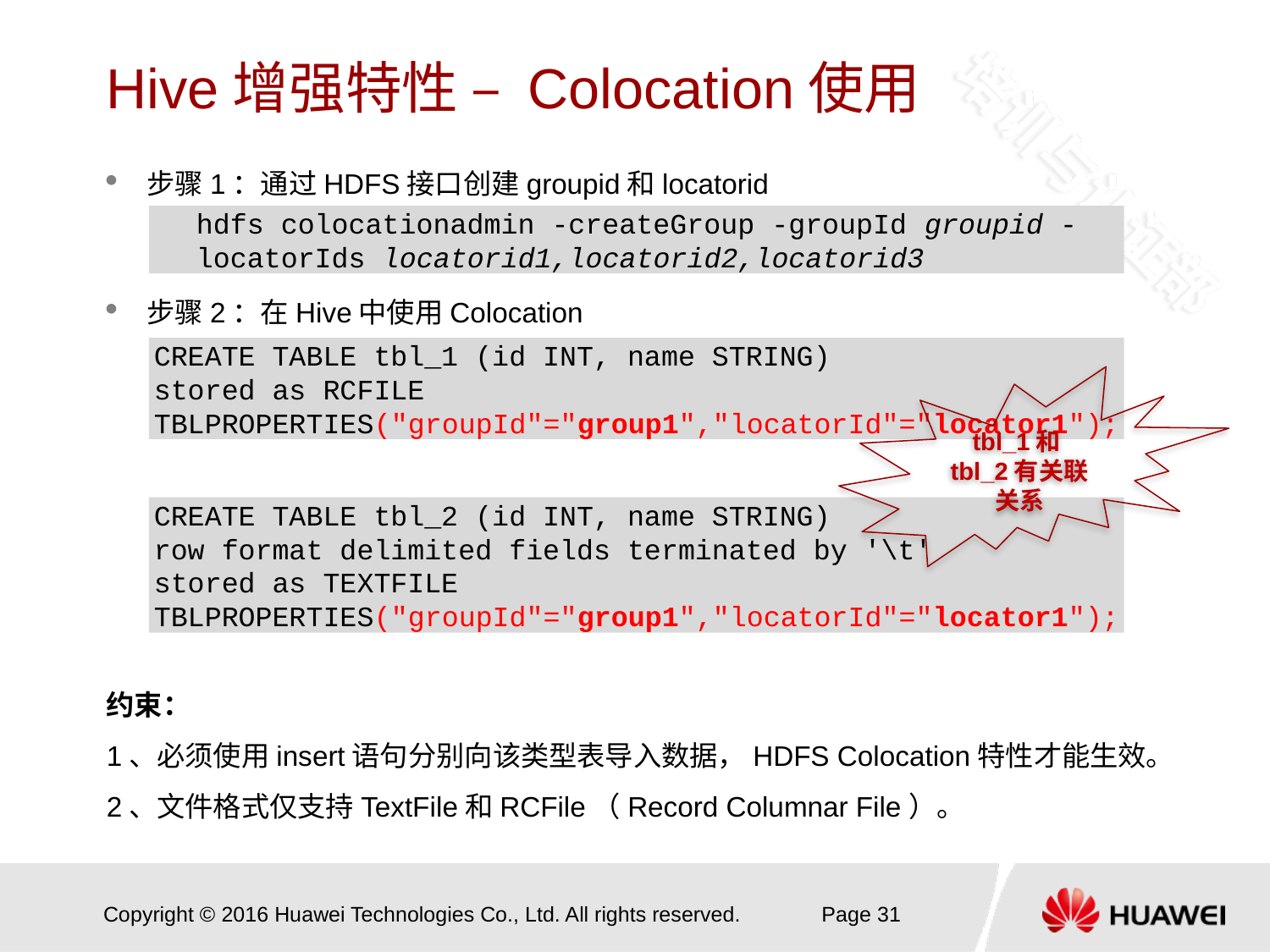

# Hive增强特性 – Colocation使用
步骤1：通过HDFS接口创建groupid和locatorid

步骤2：在Hive中使用Colocation

hdfs colocationadmin -createGroup -groupId groupid -locatorIds locatorid1,locatorid2,locatorid3
CREATE TABLE tbl_1 (id INT, name STRING)
stored as RCFILE                         TBLPROPERTIES("groupId"="group1","locatorId"="locator1");
tbl_1和tbl_2有关联关系
CREATE TABLE tbl_2 (id INT, name STRING)
row format delimited fields terminated by '\t'
stored as TEXTFILE TBLPROPERTIES("groupId"="group1","locatorId"="locator1");
约束：
1、必须使用insert语句分别向该类型表导入数据，HDFS Colocation特性才能生效。
2、文件格式仅支持TextFile和RCFile（Record Columnar File）。